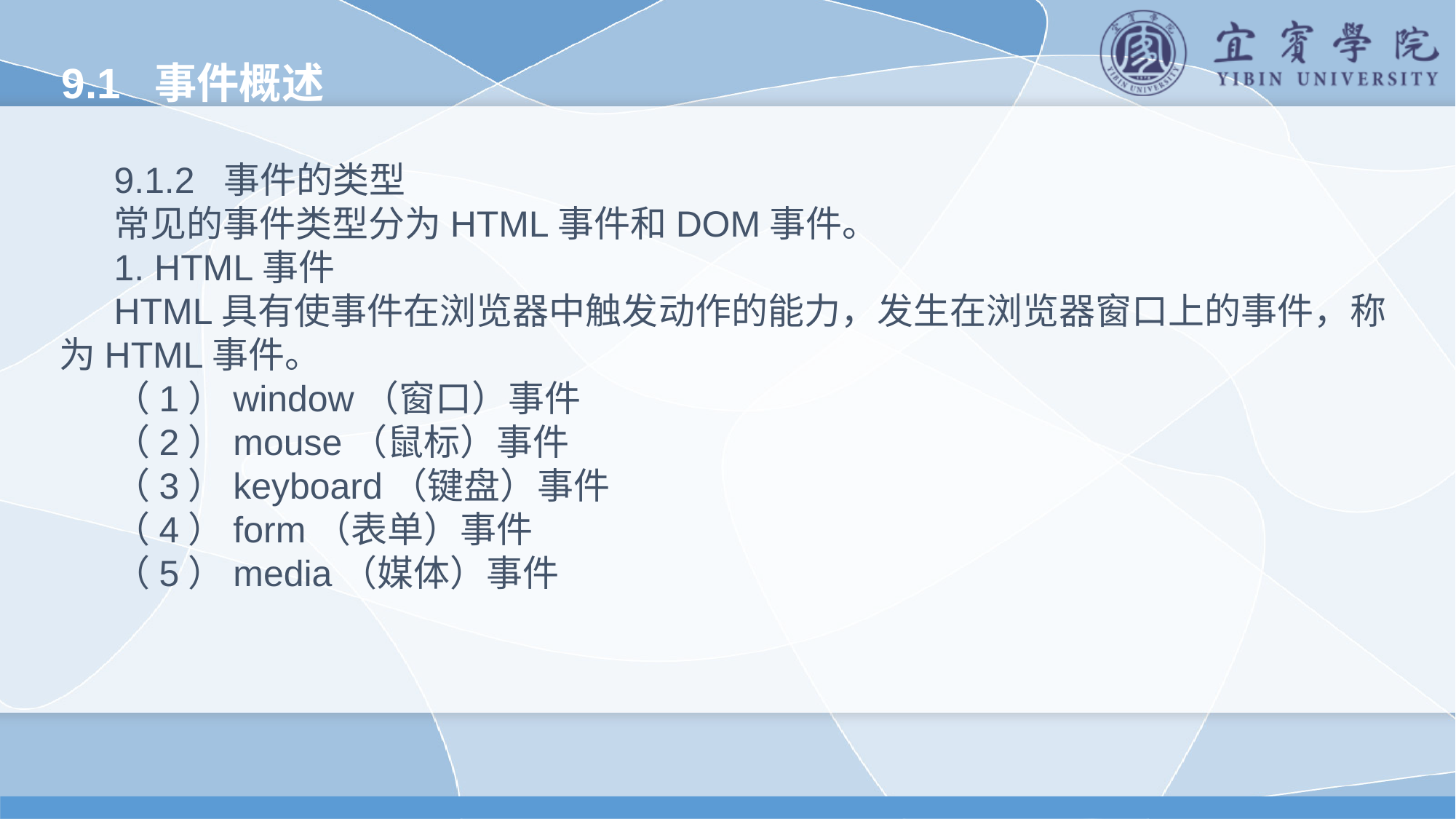

9.1  事件概述
9.1.2  事件的类型
常见的事件类型分为HTML事件和DOM事件。
1. HTML事件
HTML具有使事件在浏览器中触发动作的能力，发生在浏览器窗口上的事件，称为HTML事件。
（1）window（窗口）事件
（2）mouse（鼠标）事件
（3）keyboard（键盘）事件
（4）form（表单）事件
（5）media（媒体）事件